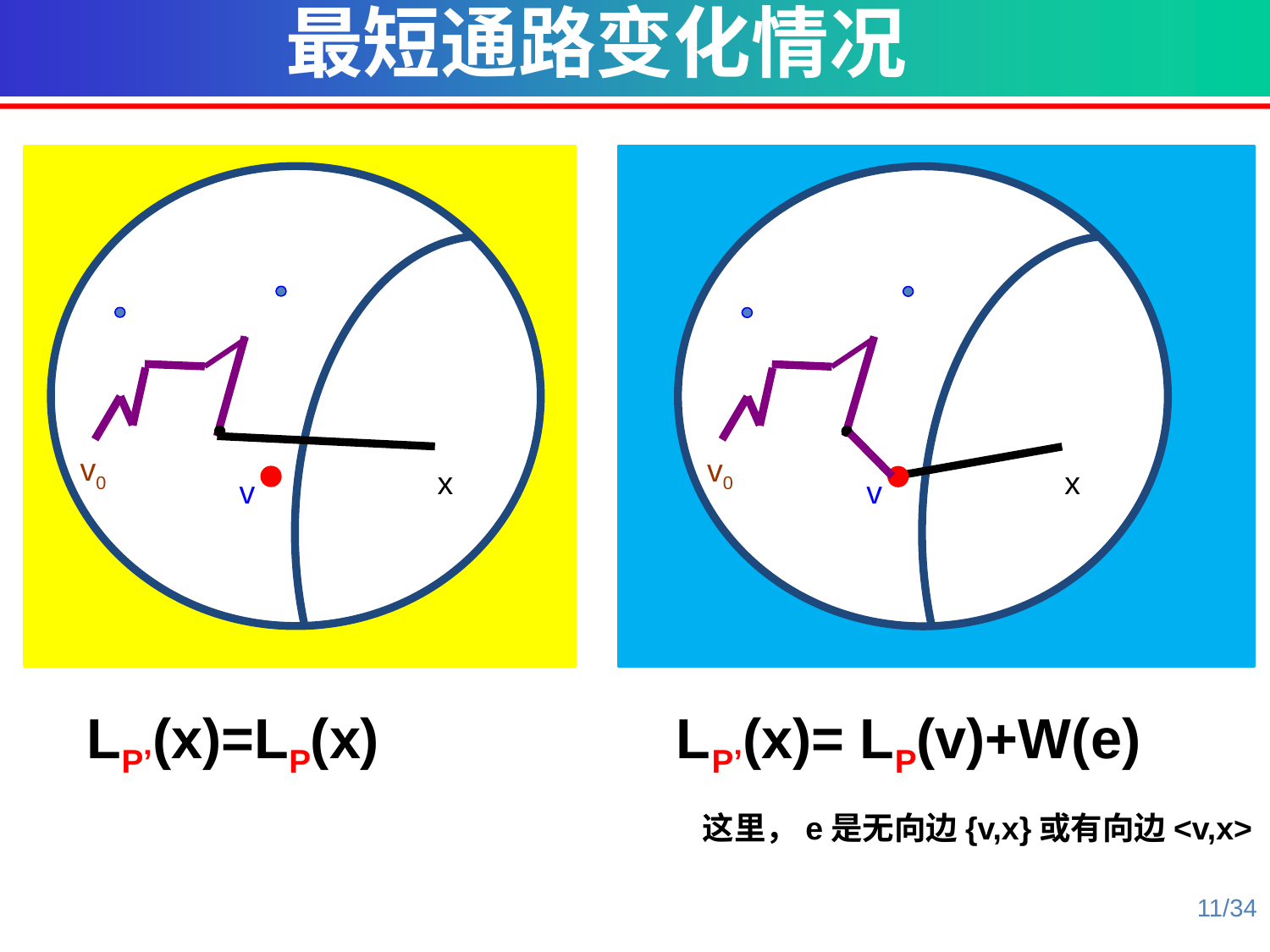

最短通路变化情况

v0
x
v

v0

x
v

LP’(x)=LP(x)                   LP’(x)= LP(v)+W(e)
这里，e是无向边{v,x}或有向边<v,x>
11/34